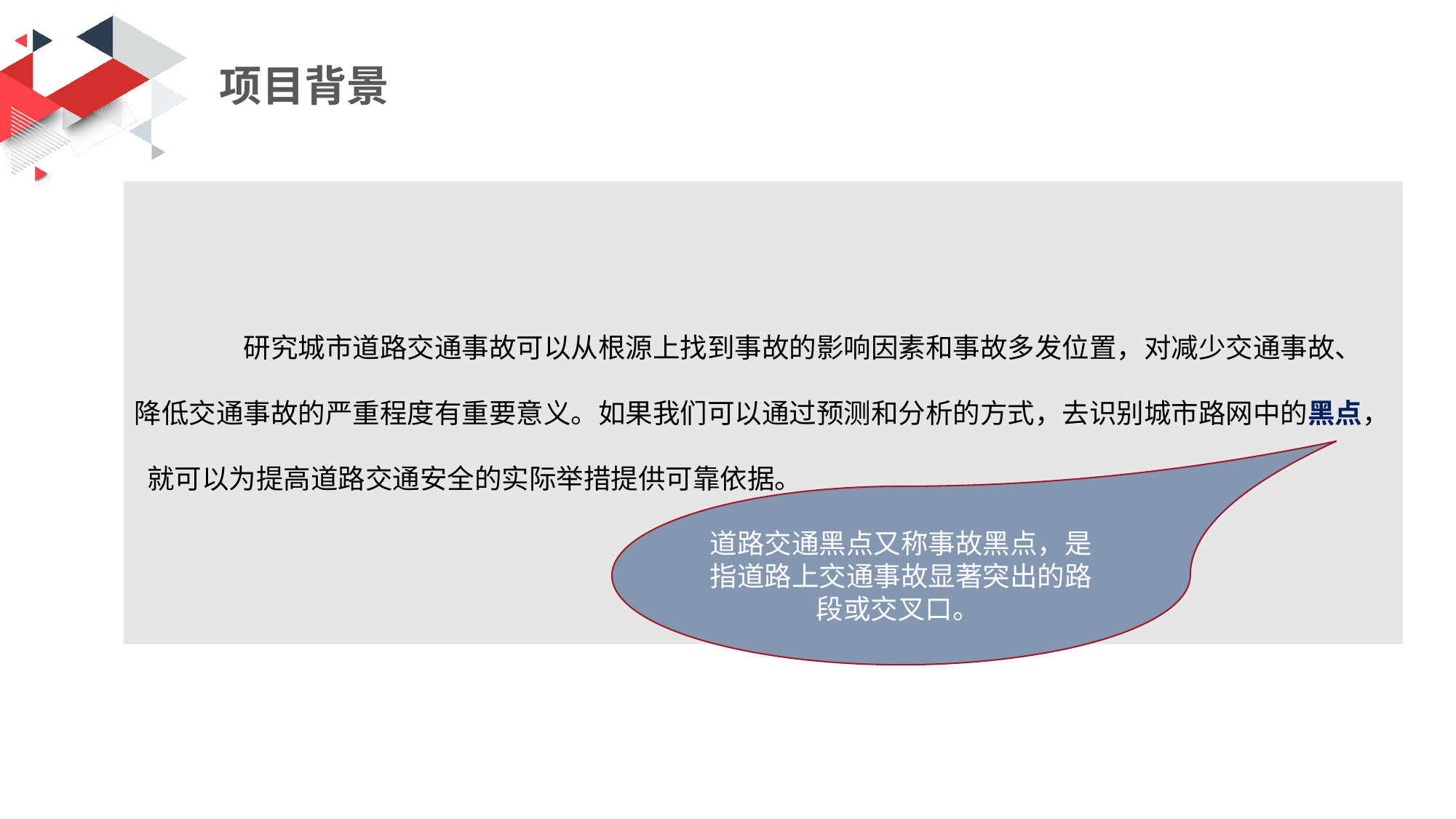

项目背景
	研究城市道路交通事故可以从根源上找到事故的影响因素和事故多发位置，对减少交通事故、

降低交通事故的严重程度有重要意义。如果我们可以通过预测和分析的方式，去识别城市路网中的黑点，

 就可以为提高道路交通安全的实际举措提供可靠依据。
道路交通黑点又称事故黑点，是指道路上交通事故显著突出的路段或交叉口。